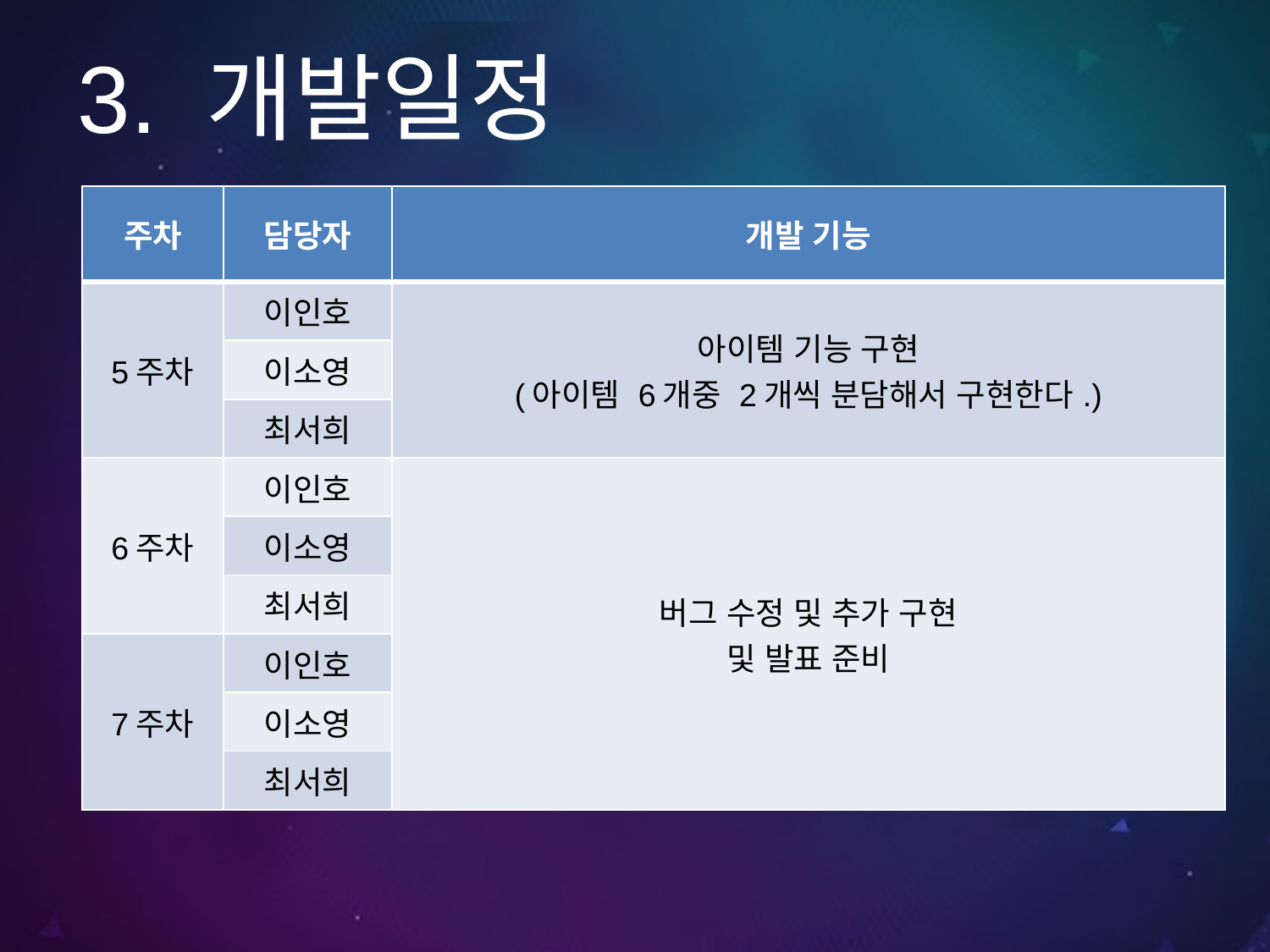

# 3. 개발일정
| 주차 | 담당자 | 개발 기능 |
| --- | --- | --- |
| 5주차 | 이인호 | 아이템 기능 구현 (아이템 6개중 2개씩 분담해서 구현한다.) |
|  | 이소영 |  |
|  | 최서희 |  |
| 6주차 | 이인호 | 버그 수정 및 추가 구현 및 발표 준비 |
|  | 이소영 |  |
|  | 최서희 |  |
| 7주차 | 이인호 |  |
|  | 이소영 |  |
|  | 최서희 |  |